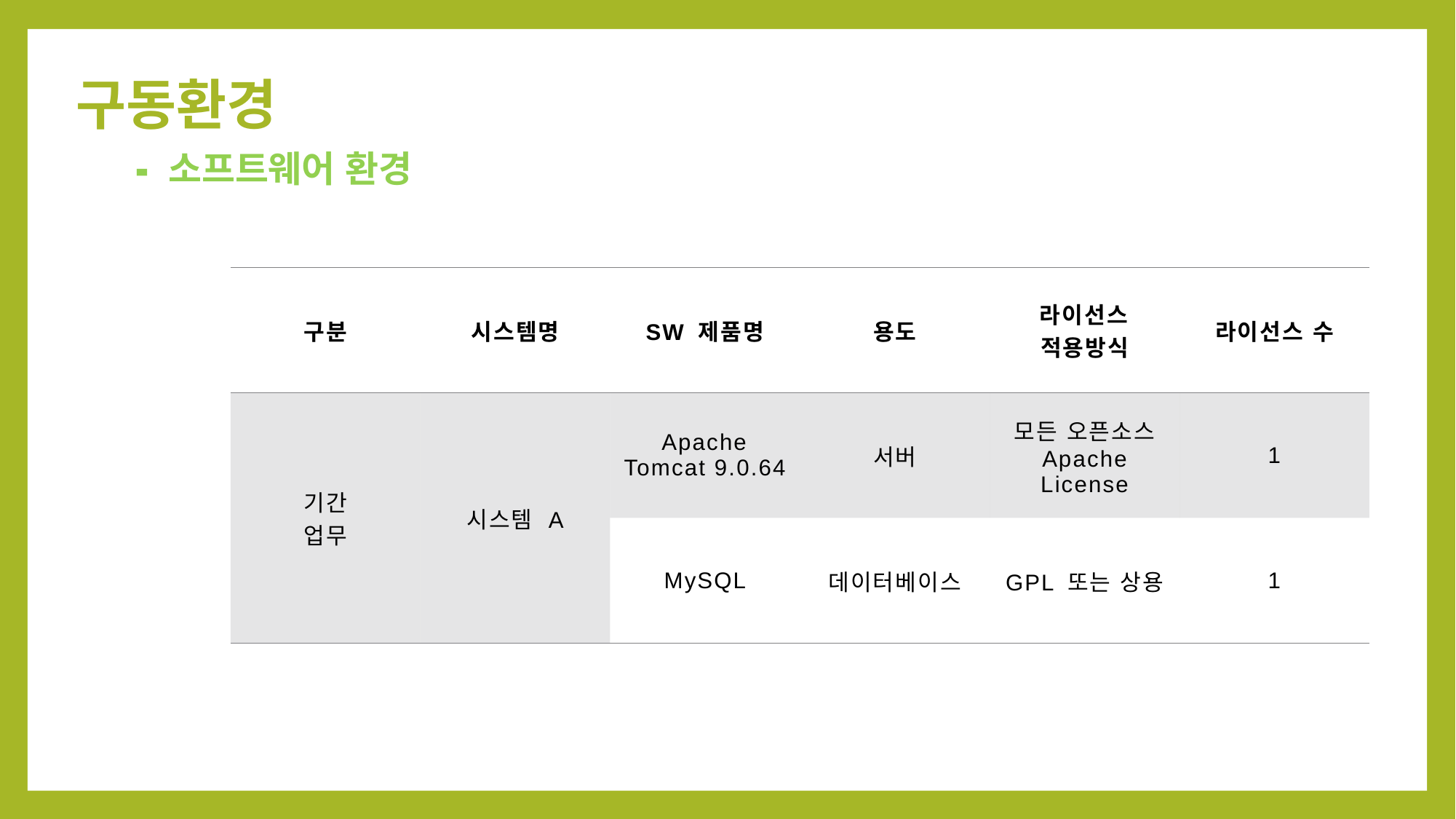

구동환경
- 소프트웨어 환경
| 구분 | 시스템명 | SW 제품명 | 용도 | 라이선스 적용방식 | 라이선스 수 |
| --- | --- | --- | --- | --- | --- |
| 기간 업무 | 시스템 A | Apache Tomcat 9.0.64 | 서버 | 모든 오픈소스 Apache License | 1 |
|  |  | MySQL | 데이터베이스 | GPL 또는 상용 | 1 |